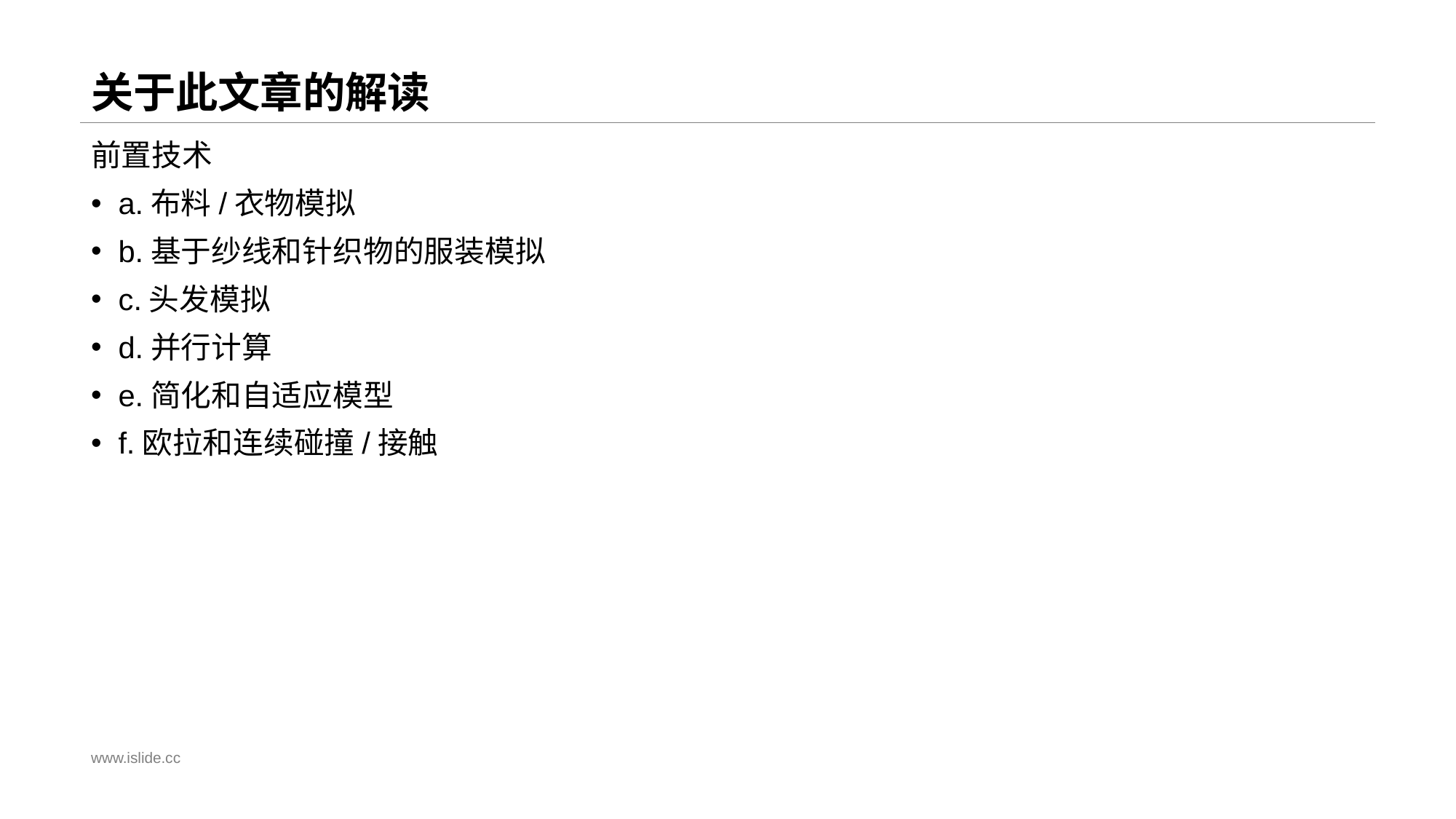

# 关于此文章的解读
前置技术
a.布料/衣物模拟
b.基于纱线和针织物的服装模拟
c.头发模拟
d.并行计算
e.简化和自适应模型
f.欧拉和连续碰撞/接触
www.islide.cc
6